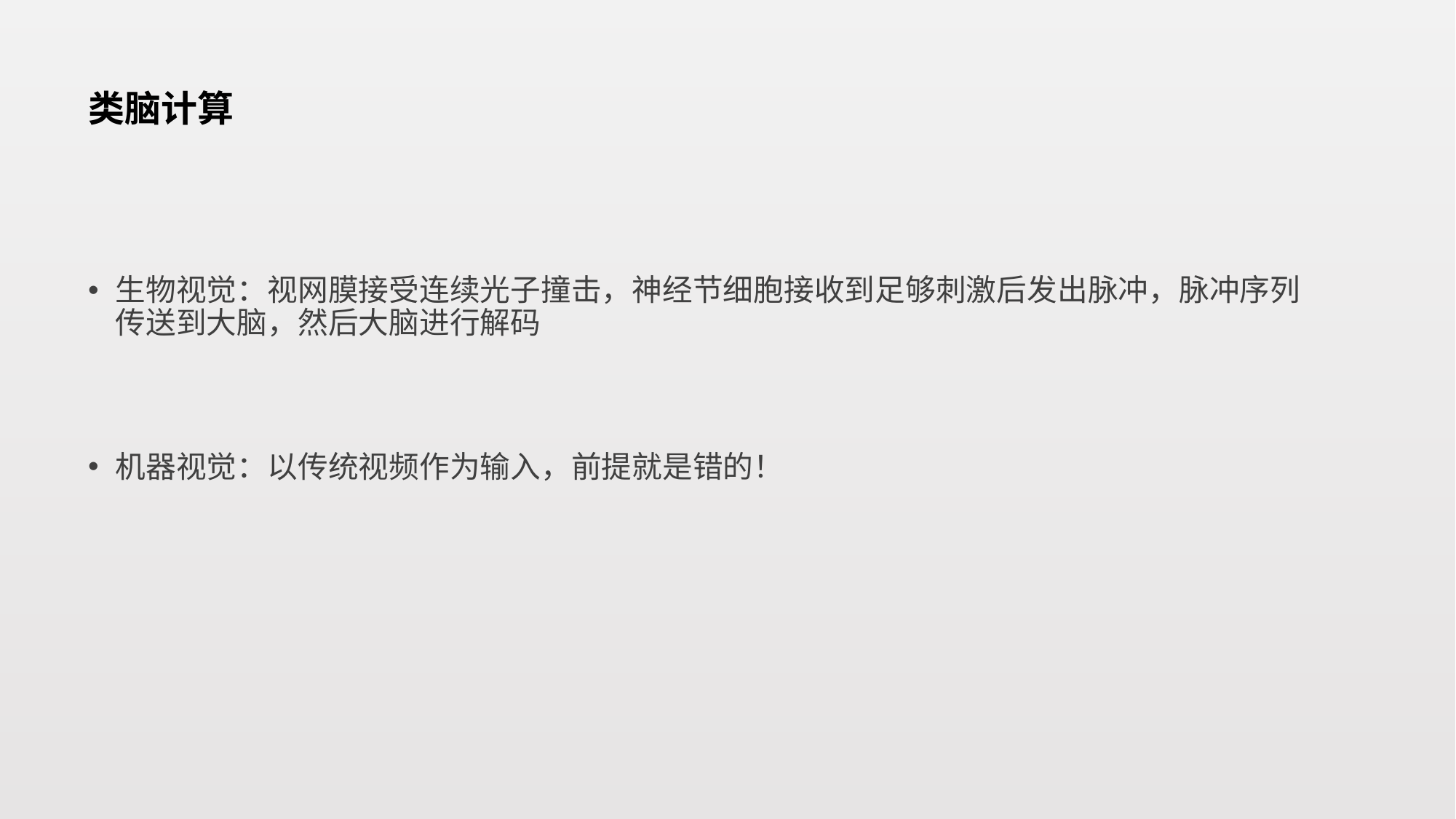

# 类脑计算

生物视觉：视网膜接受连续光子撞击，神经节细胞接收到足够刺激后发出脉冲，脉冲序列传送到大脑，然后大脑进行解码

机器视觉：以传统视频作为输入，前提就是错的！